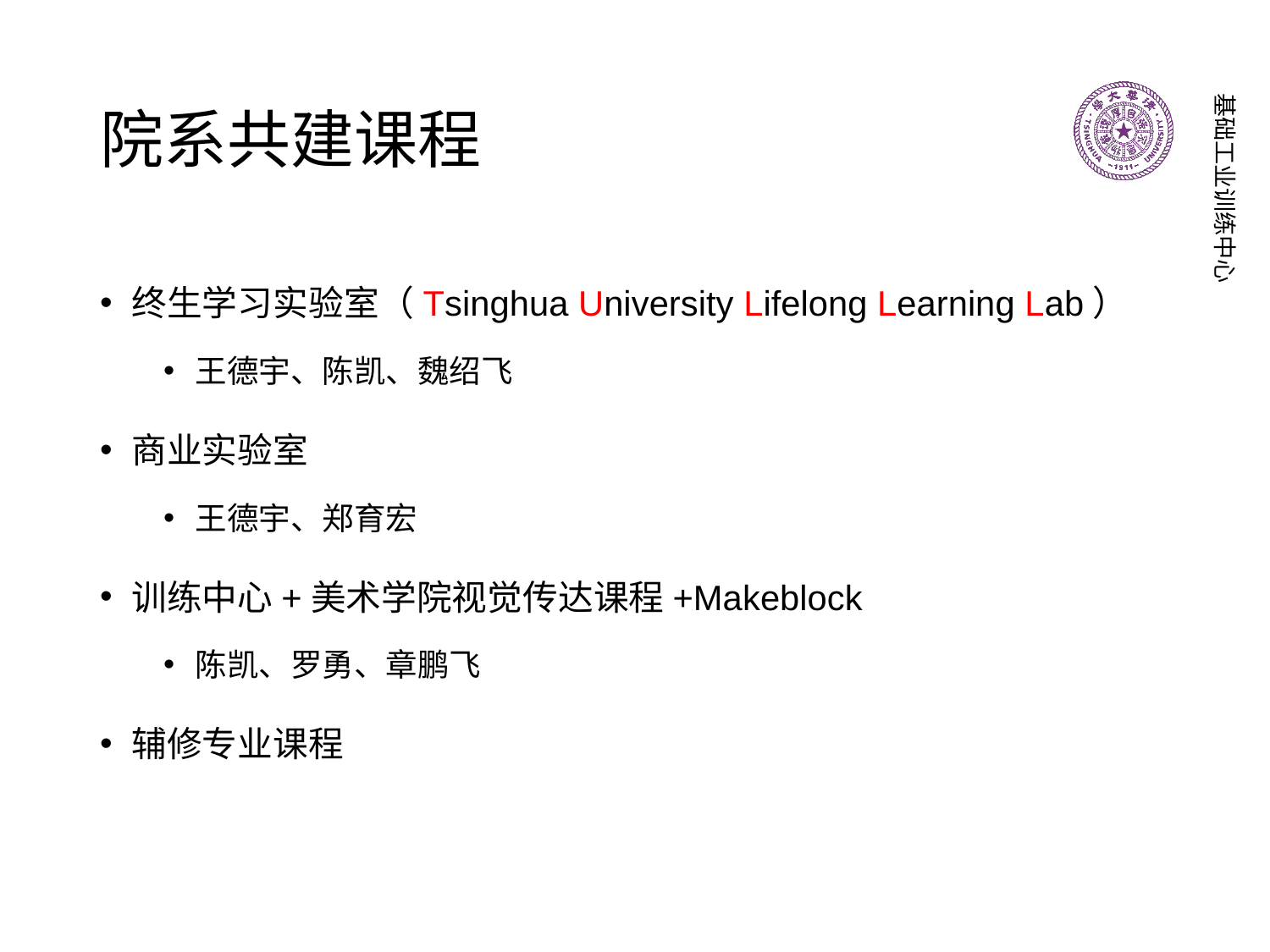

# 院系共建课程
终生学习实验室（Tsinghua University Lifelong Learning Lab）
王德宇、陈凯、魏绍飞
商业实验室
王德宇、郑育宏
训练中心+美术学院视觉传达课程+Makeblock
陈凯、罗勇、章鹏飞
辅修专业课程